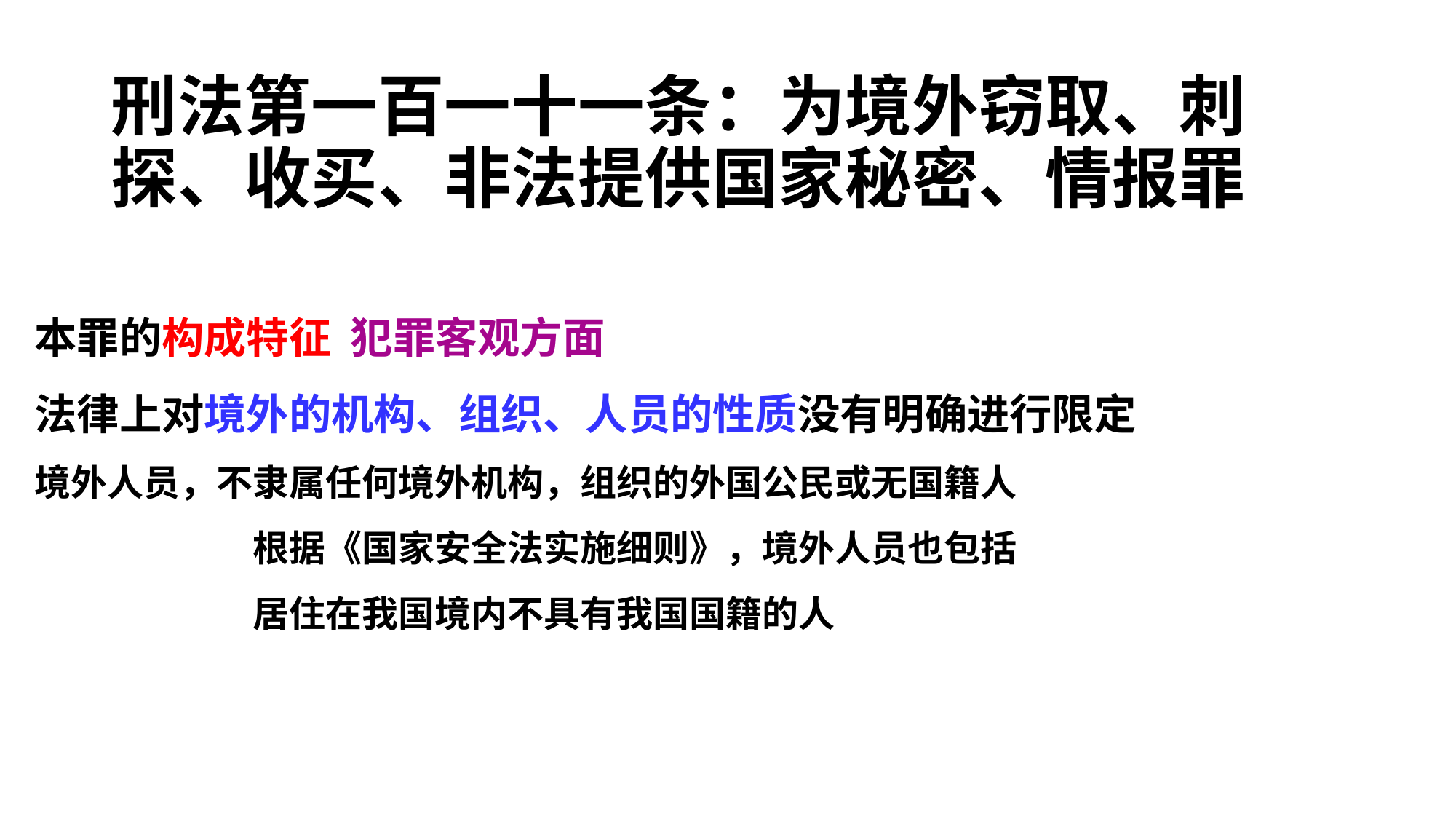

# 刑法第一百一十一条：为境外窃取、刺 探、收买、非法提供国家秘密、情报罪
本罪的构成特征  犯罪客观方面
法律上对境外的机构、组织、人员的性质没有明确进行限定
境外人员，不隶属任何境外机构，组织的外国公民或无国籍人
		根据《国家安全法实施细则》，境外人员也包括
		居住在我国境内不具有我国国籍的人